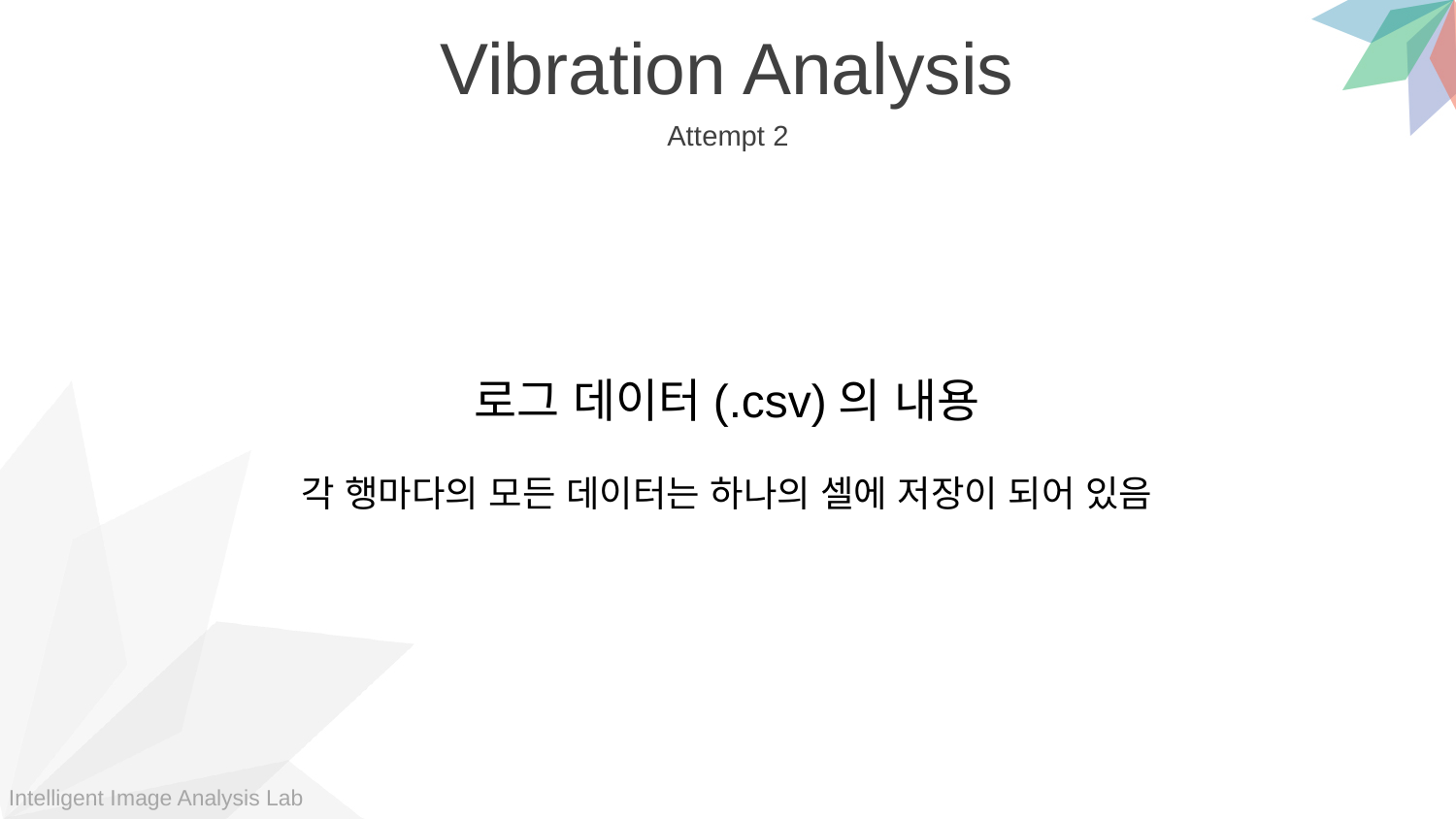

Vibration Analysis
Attempt 2
로그 데이터(.csv)의 내용
각 행마다의 모든 데이터는 하나의 셀에 저장이 되어 있음